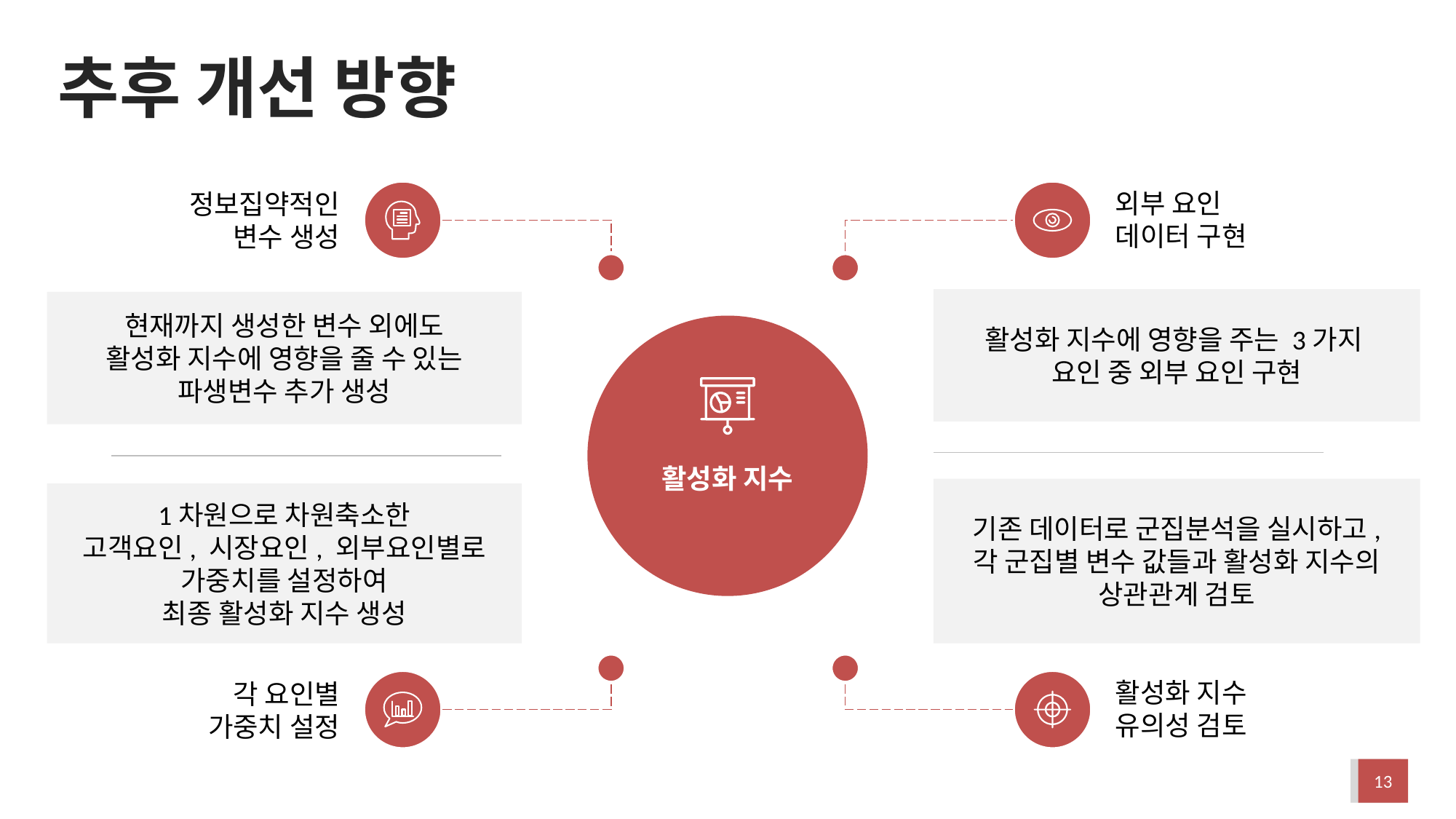

# 추후 개선 방향
정보집약적인
변수 생성

외부 요인
데이터 구현

활성화 지수에 영향을 주는 3가지
요인 중 외부 요인 구현
현재까지 생성한 변수 외에도
활성화 지수에 영향을 줄 수 있는
파생변수 추가 생성

활성화 지수
기존 데이터로 군집분석을 실시하고,
각 군집별 변수 값들과 활성화 지수의 상관관계 검토
1차원으로 차원축소한
고객요인, 시장요인, 외부요인별로
가중치를 설정하여
최종 활성화 지수 생성
각 요인별
가중치 설정

활성화 지수
유의성 검토

13